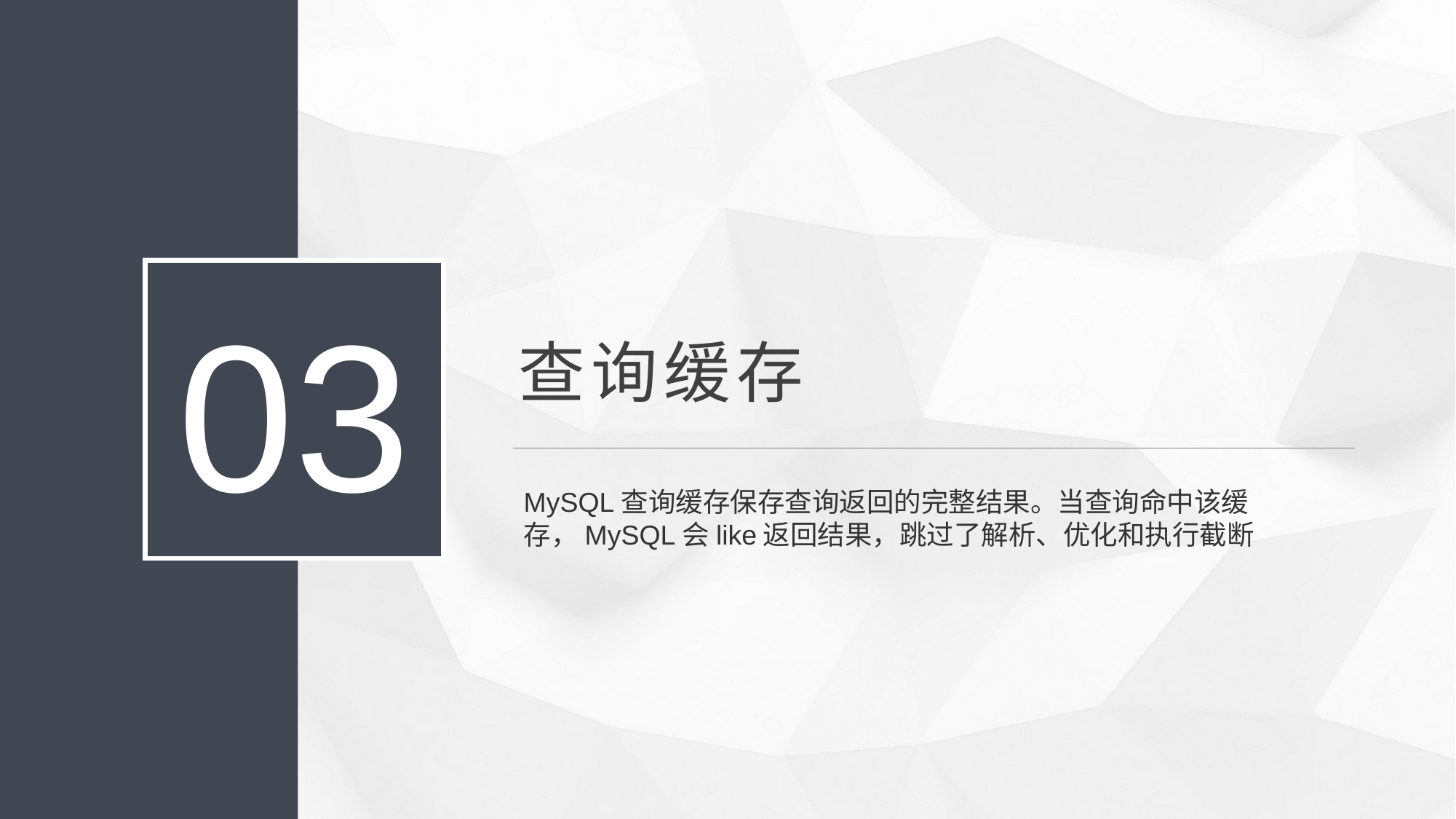

03
查询缓存
MySQL查询缓存保存查询返回的完整结果。当查询命中该缓存，MySQL会like返回结果，跳过了解析、优化和执行截断